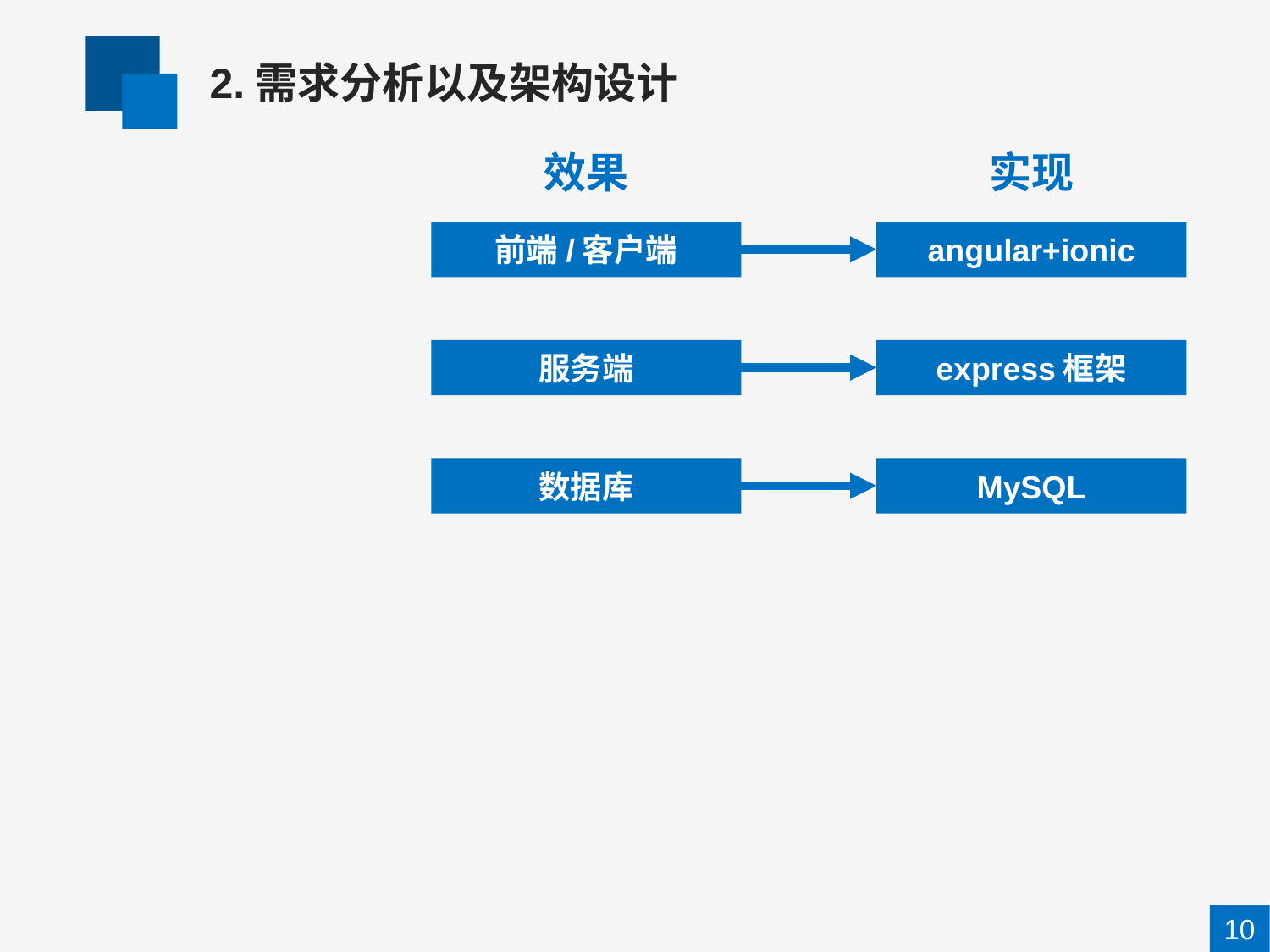

2.需求分析以及架构设计
效果
实现

前端/客户端
angular+ionic

服务端
express框架

数据库
MySQL
10